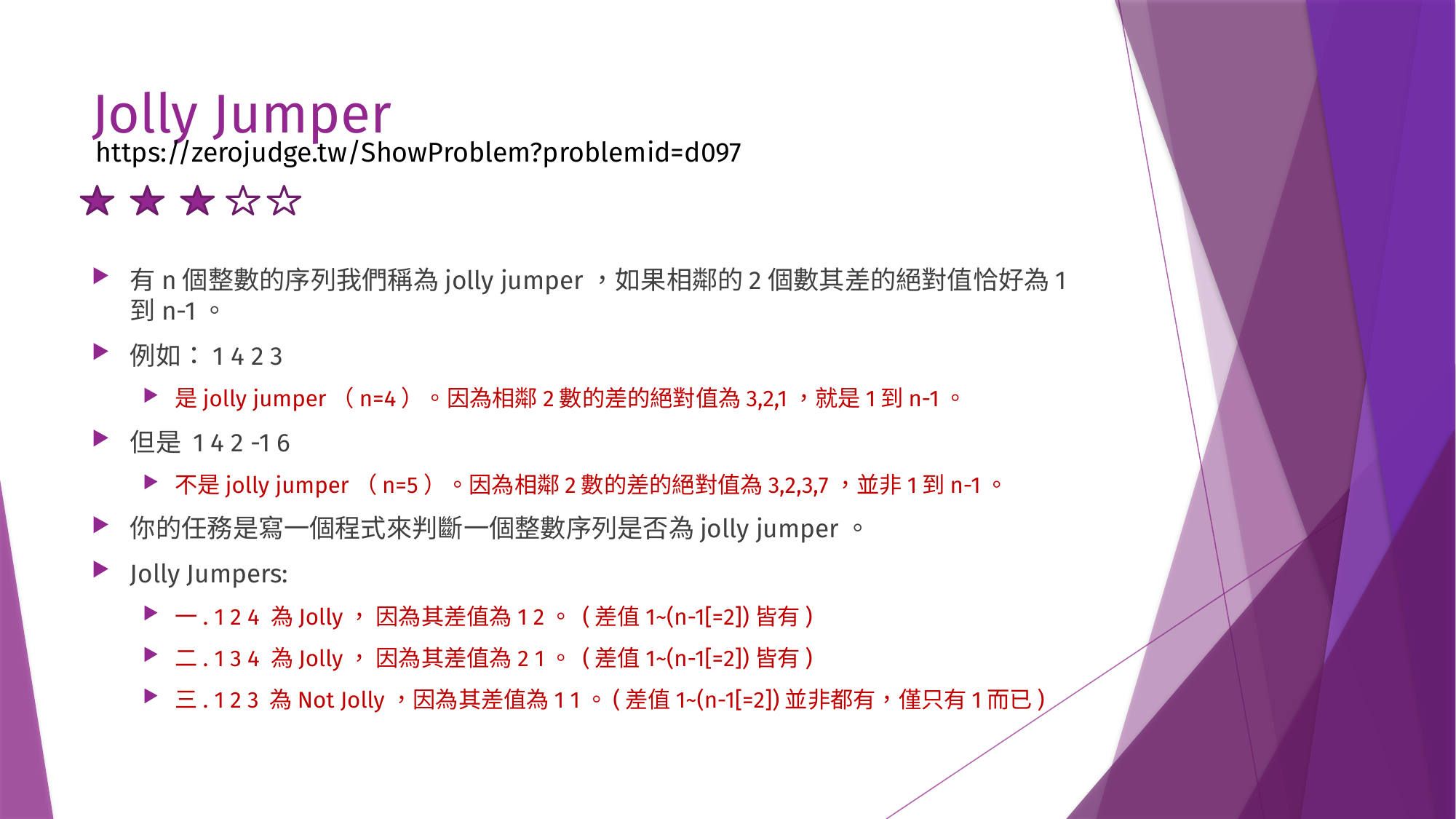

# Jolly Jumper
https://zerojudge.tw/ShowProblem?problemid=d097

有n個整數的序列我們稱為jolly jumper，如果相鄰的2個數其差的絕對值恰好為1到n-1。
例如：1 4 2 3
是jolly jumper（n=4）。因為相鄰2數的差的絕對值為3,2,1，就是1到n-1。
但是 1 4 2 -1 6
不是jolly jumper（n=5）。因為相鄰2數的差的絕對值為3,2,3,7，並非1到n-1。
你的任務是寫一個程式來判斷一個整數序列是否為jolly jumper。
Jolly Jumpers:
一. 1 2 4 為Jolly， 因為其差值為1 2。 (差值1~(n-1[=2])皆有)
二. 1 3 4 為Jolly， 因為其差值為2 1。 (差值1~(n-1[=2])皆有)
三. 1 2 3 為Not Jolly，因為其差值為1 1。(差值1~(n-1[=2])並非都有，僅只有1而已)